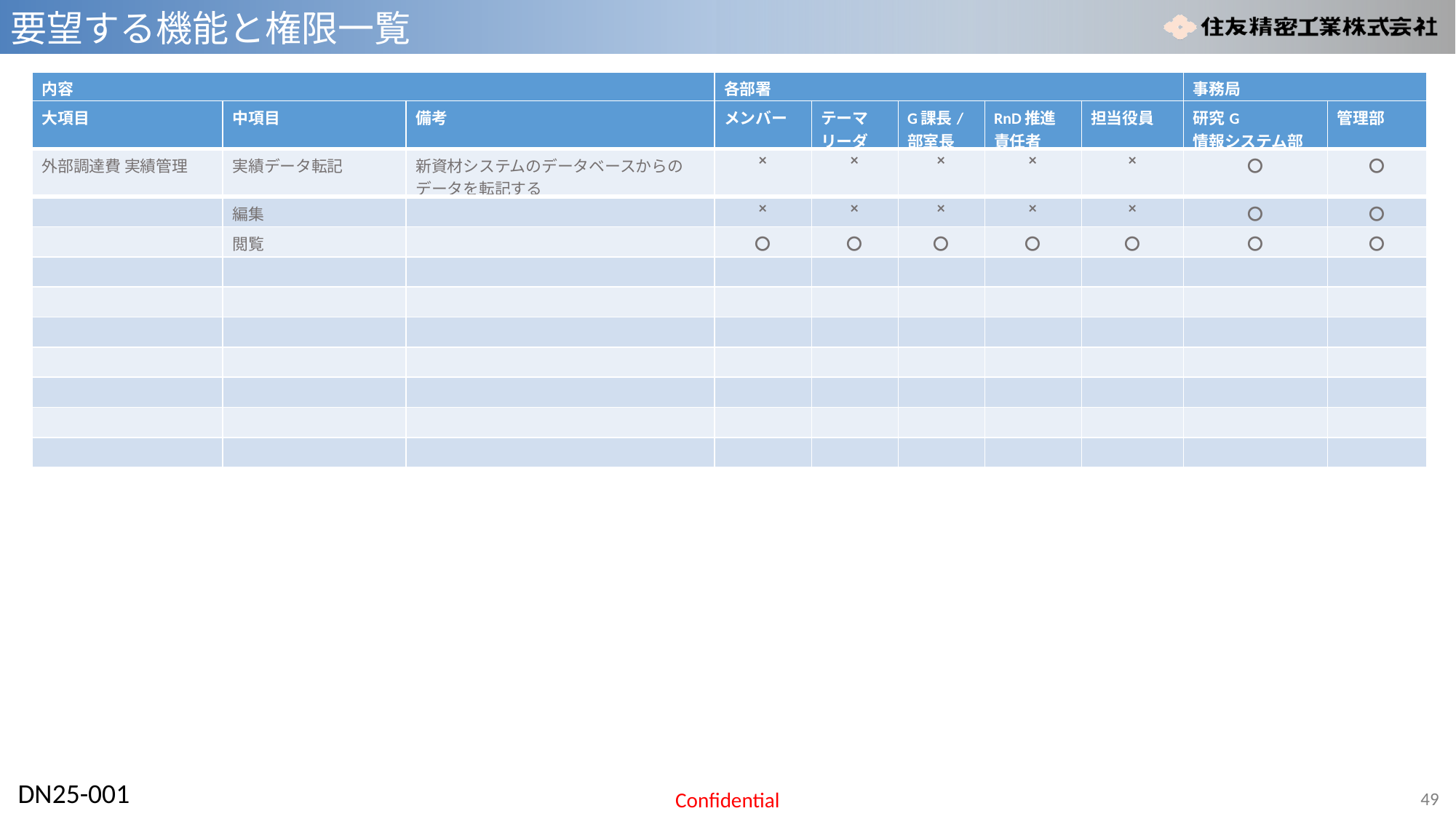

要望する機能と権限一覧
| 内容 |  |  | 各部署 |  |  |  |  | 事務局 |  |
| --- | --- | --- | --- | --- | --- | --- | --- | --- | --- |
| 大項目 | 中項目 | 備考 | メンバー | テーマリーダ | G課長/ 部室長 | RnD推進 責任者 | 担当役員 | 研究G 情報システム部 | 管理部 |
| 外部調達費 実績管理 | 実績データ転記 | 新資材システムのデータベースからのデータを転記する | × | × | × | × | × | 〇 | 〇 |
|  | 編集 |  | × | × | × | × | × | 〇 | 〇 |
|  | 閲覧 |  | 〇 | 〇 | 〇 | 〇 | 〇 | 〇 | 〇 |
|  |  |  |  |  |  |  |  |  |  |
|  |  |  |  |  |  |  |  |  |  |
|  |  |  |  |  |  |  |  |  |  |
|  |  |  |  |  |  |  |  |  |  |
|  |  |  |  |  |  |  |  |  |  |
|  |  |  |  |  |  |  |  |  |  |
|  |  |  |  |  |  |  |  |  |  |